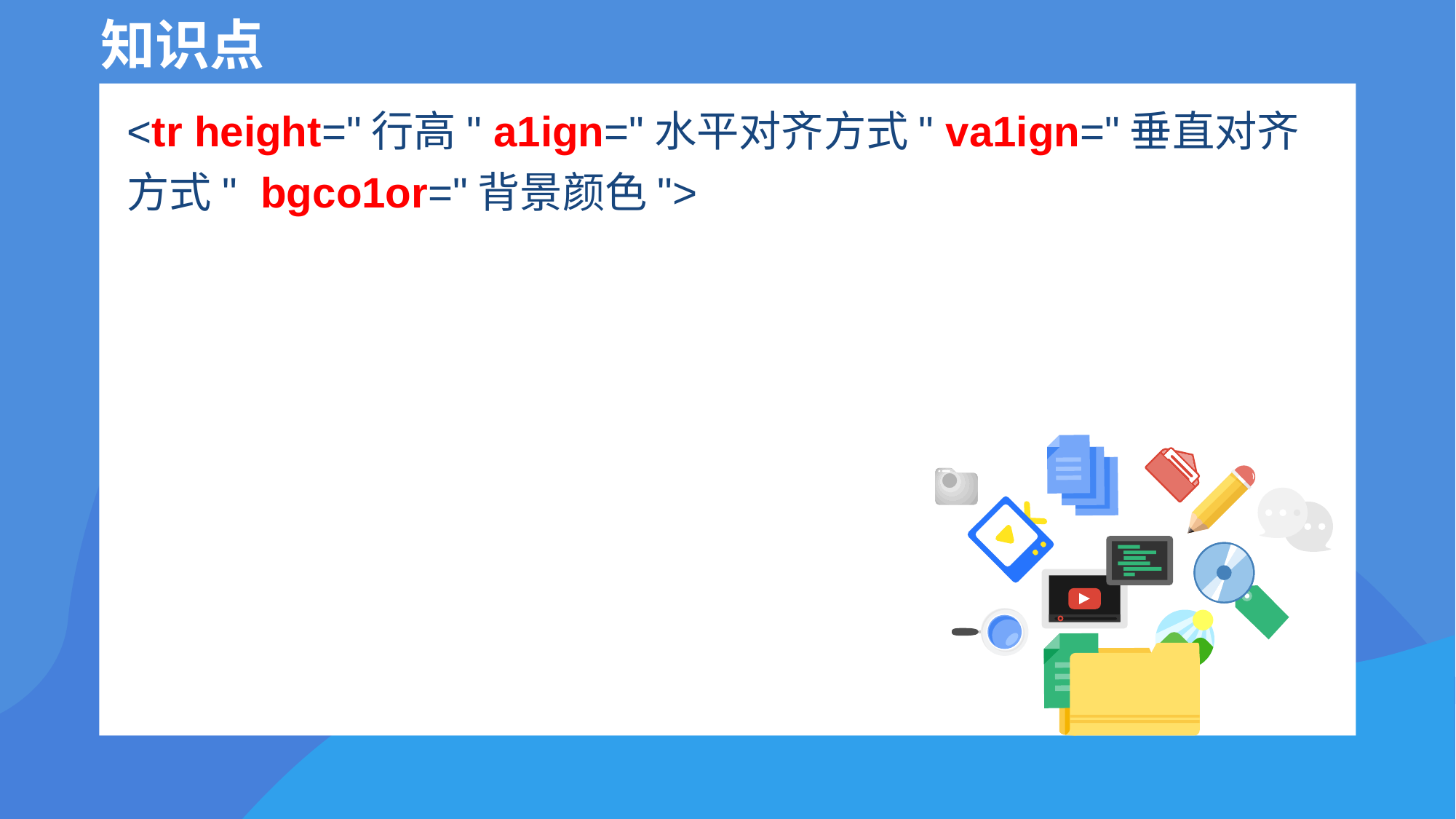

# 知识点
<tr height="行高" a1ign="水平对齐方式" va1ign="垂直对齐方式"  bgco1or="背景颜色">